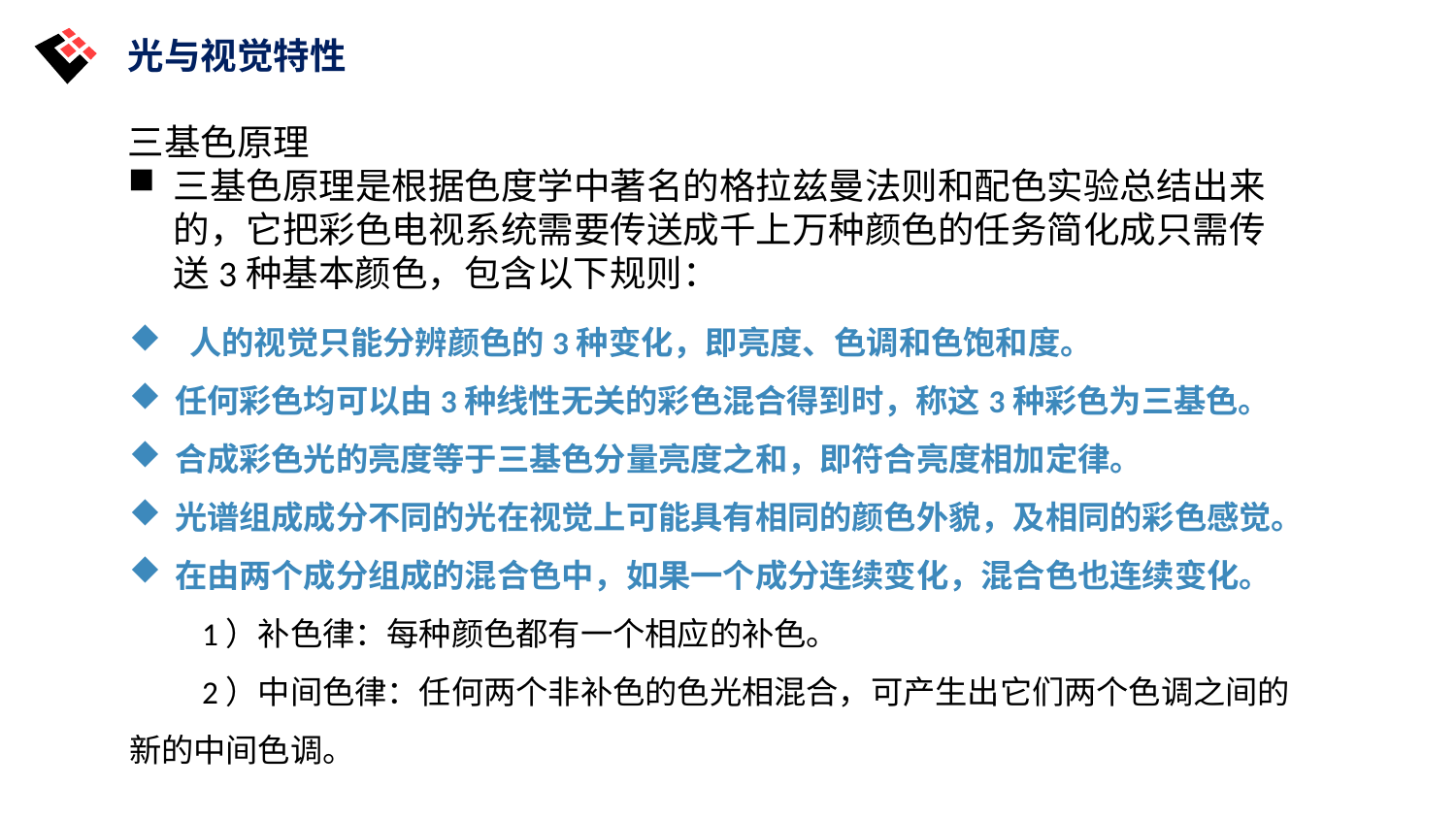

光与视觉特性

三基色原理
三基色原理是根据色度学中著名的格拉兹曼法则和配色实验总结出来的，它把彩色电视系统需要传送成千上万种颜色的任务简化成只需传送3种基本颜色，包含以下规则：
 人的视觉只能分辨颜色的3种变化，即亮度、色调和色饱和度。
任何彩色均可以由3种线性无关的彩色混合得到时，称这3种彩色为三基色。
合成彩色光的亮度等于三基色分量亮度之和，即符合亮度相加定律。
光谱组成成分不同的光在视觉上可能具有相同的颜色外貌，及相同的彩色感觉。
在由两个成分组成的混合色中，如果一个成分连续变化，混合色也连续变化。
          1）补色律：每种颜色都有一个相应的补色。
          2）中间色律：任何两个非补色的色光相混合，可产生出它们两个色调之间的新的中间色调。